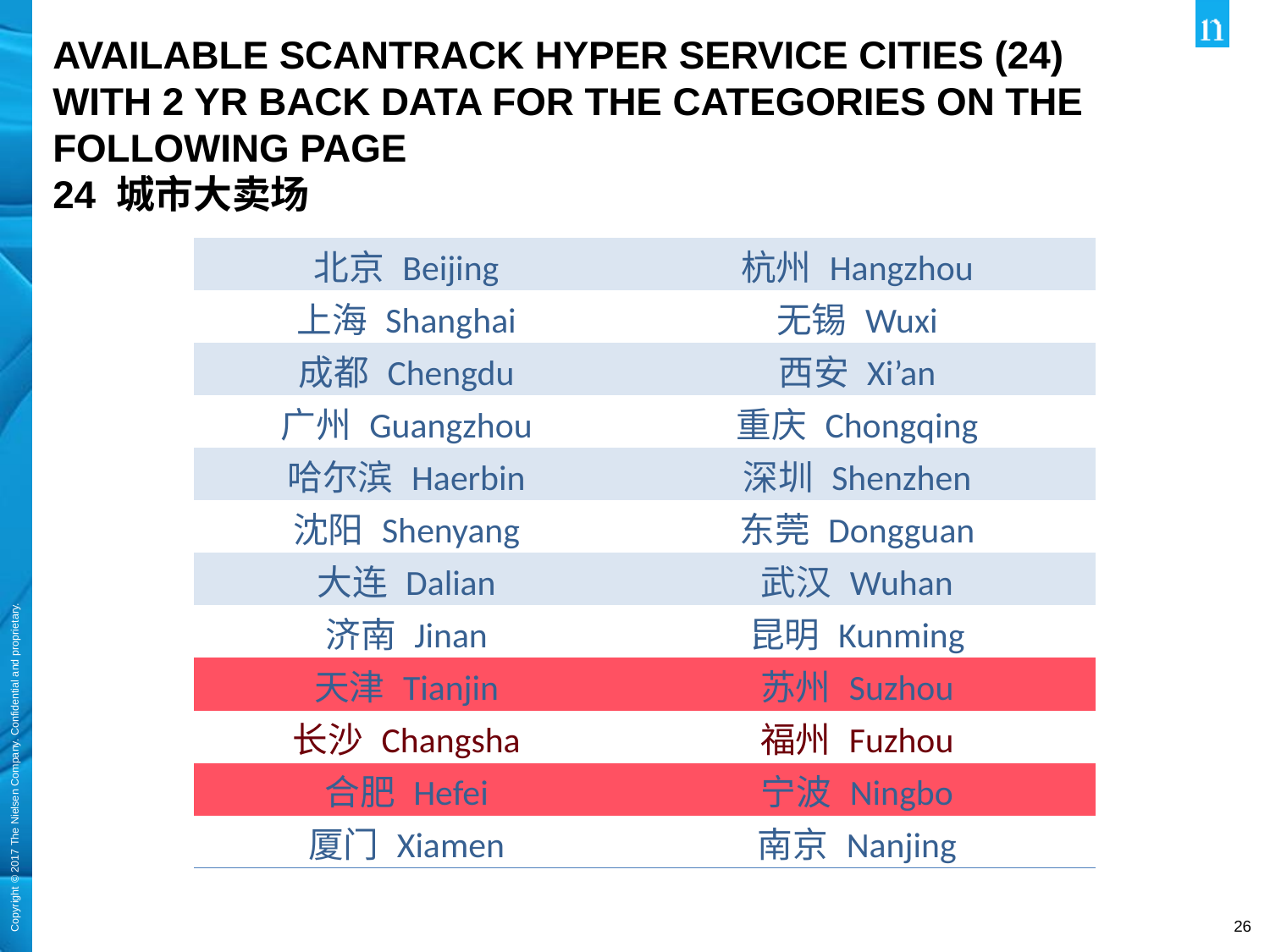

Available ScanTrack Hyper Service Cities (24) with 2 Yr back data for the categories on the following page
24 城市大卖场
| 北京 Beijing | 杭州 Hangzhou |
| --- | --- |
| 上海 Shanghai | 无锡 Wuxi |
| 成都 Chengdu | 西安 Xi’an |
| 广州 Guangzhou | 重庆 Chongqing |
| 哈尔滨 Haerbin | 深圳 Shenzhen |
| 沈阳 Shenyang | 东莞 Dongguan |
| 大连 Dalian | 武汉 Wuhan |
| 济南 Jinan | 昆明 Kunming |
| 天津 Tianjin | 苏州 Suzhou |
| 长沙 Changsha | 福州 Fuzhou |
| 合肥 Hefei | 宁波 Ningbo |
| 厦门 Xiamen | 南京 Nanjing |